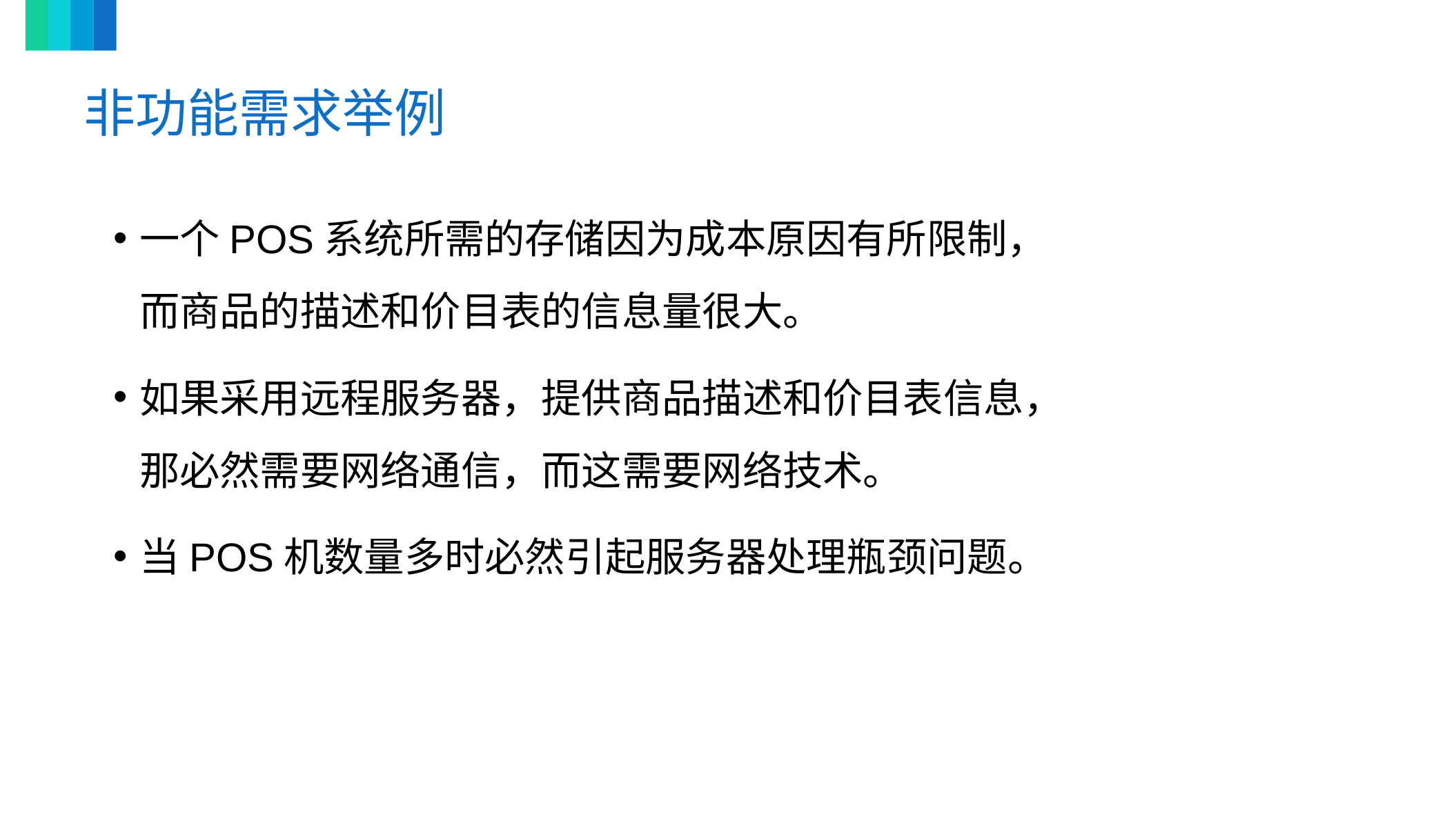

# 非功能需求举例
一个POS系统所需的存储因为成本原因有所限制，而商品的描述和价目表的信息量很大。
如果采用远程服务器，提供商品描述和价目表信息，那必然需要网络通信，而这需要网络技术。
当POS机数量多时必然引起服务器处理瓶颈问题。